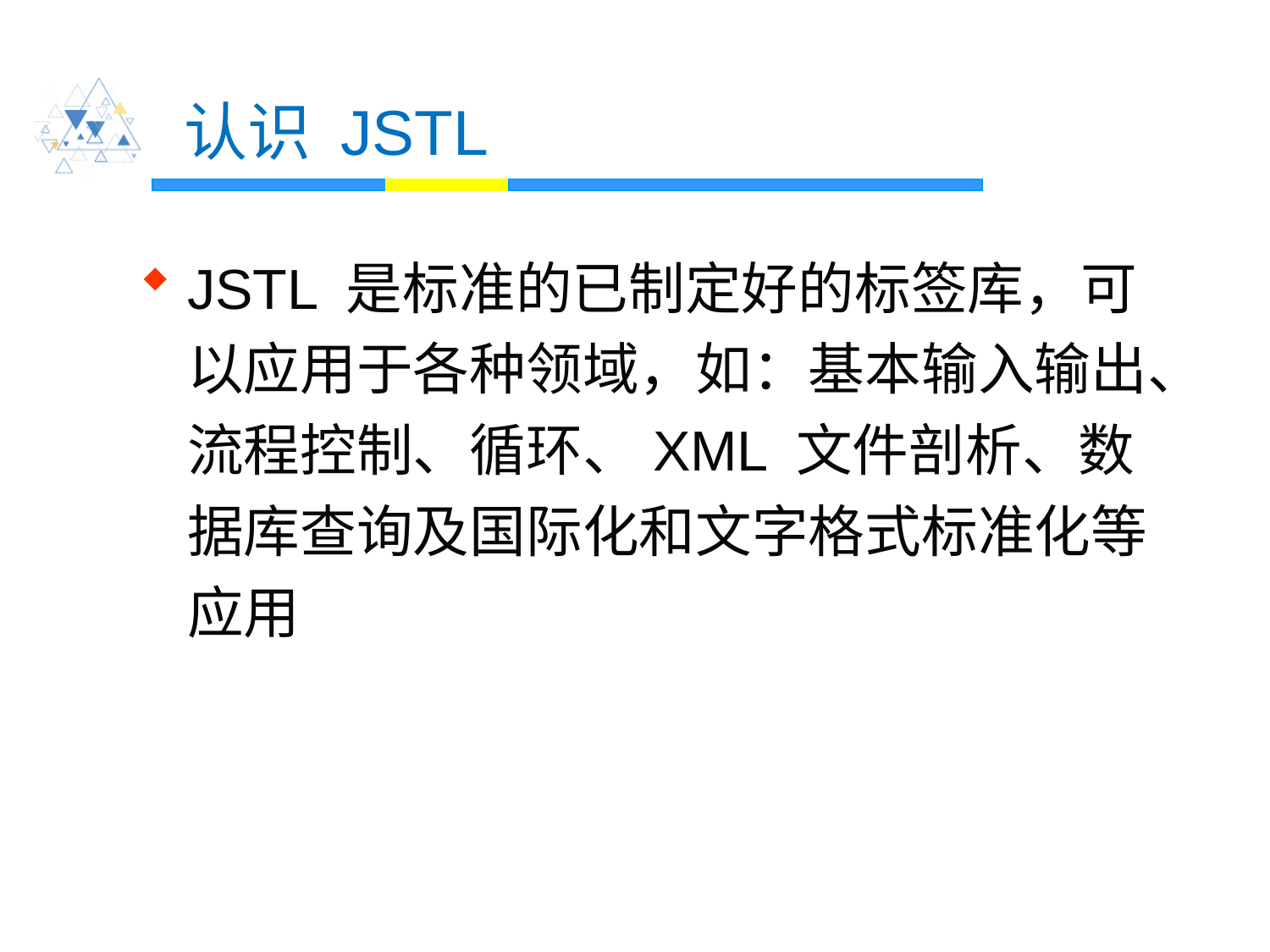

# 认识 JSTL
JSTL 是标准的已制定好的标签库，可以应用于各种领域，如：基本输入输出、流程控制、循环、XML 文件剖析、数据库查询及国际化和文字格式标准化等应用